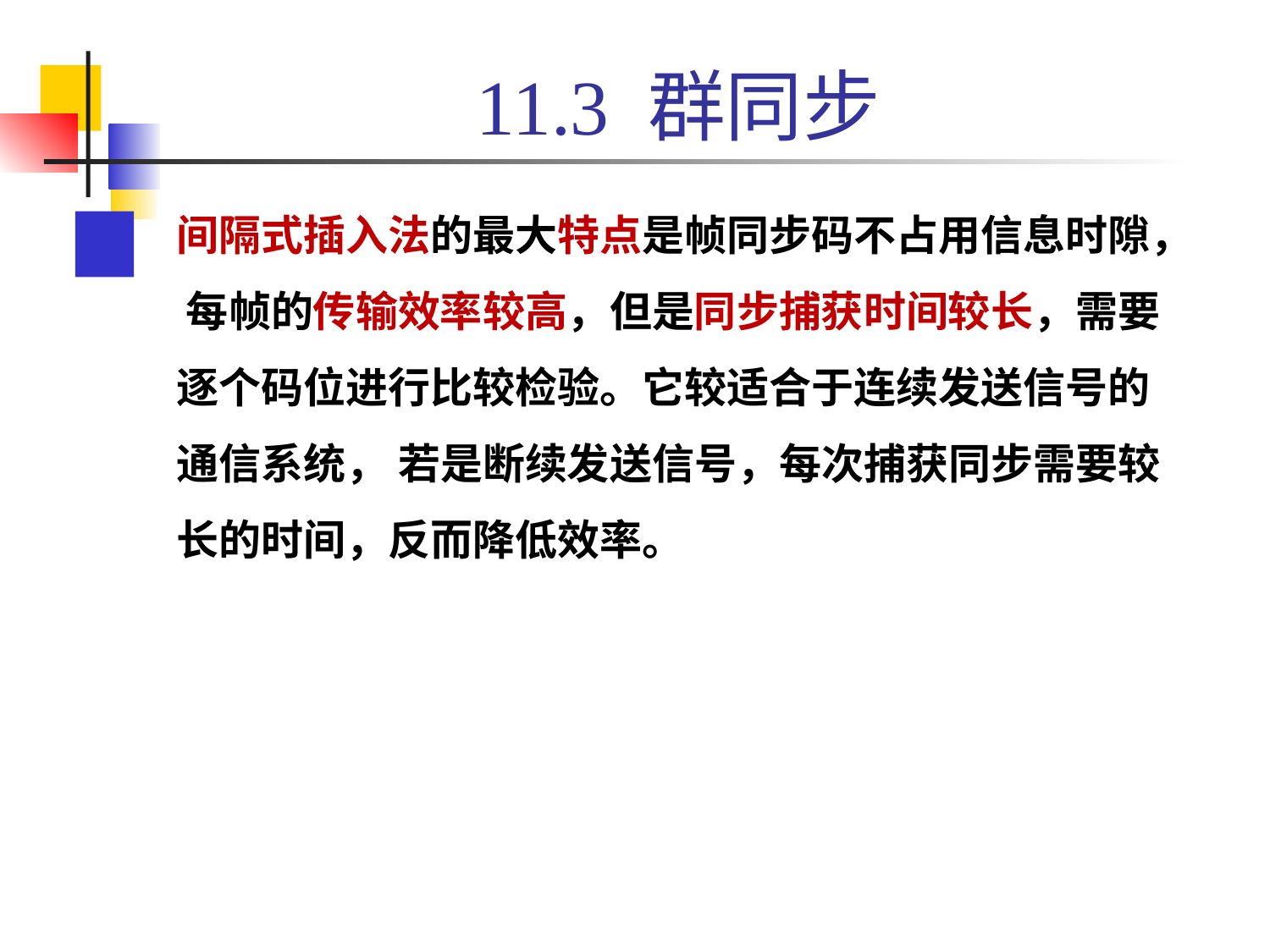

11.3 群同步
间隔式插入法的最大特点是帧同步码不占用信息时隙， 每帧的传输效率较高，但是同步捕获时间较长，需要逐个码位进行比较检验。它较适合于连续发送信号的通信系统， 若是断续发送信号，每次捕获同步需要较长的时间，反而降低效率。